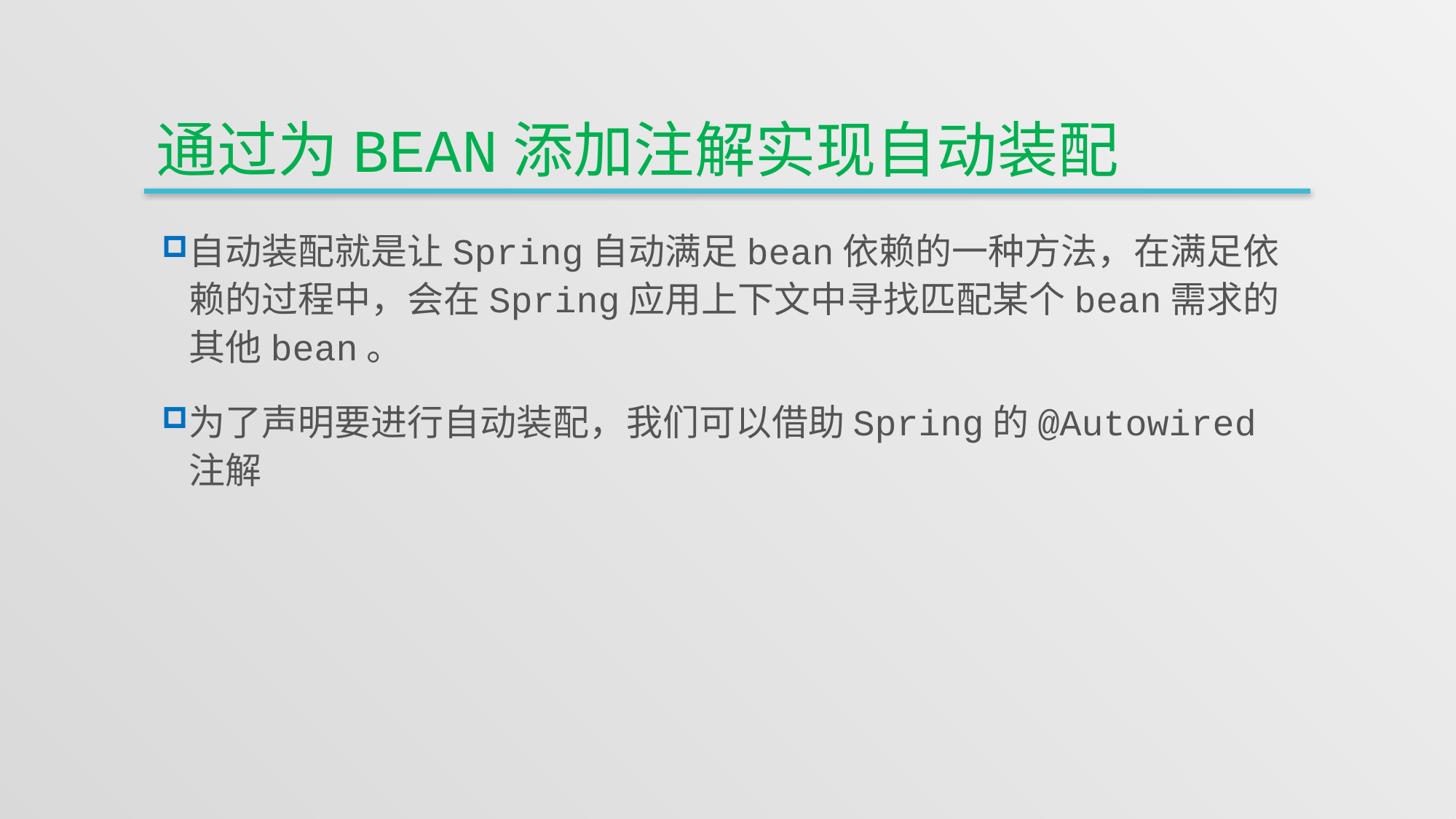

# 通过为bean添加注解实现自动装配
自动装配就是让Spring自动满足bean依赖的一种方法，在满足依赖的过程中，会在Spring应用上下文中寻找匹配某个bean需求的其他bean。
为了声明要进行自动装配，我们可以借助Spring的@Autowired注解